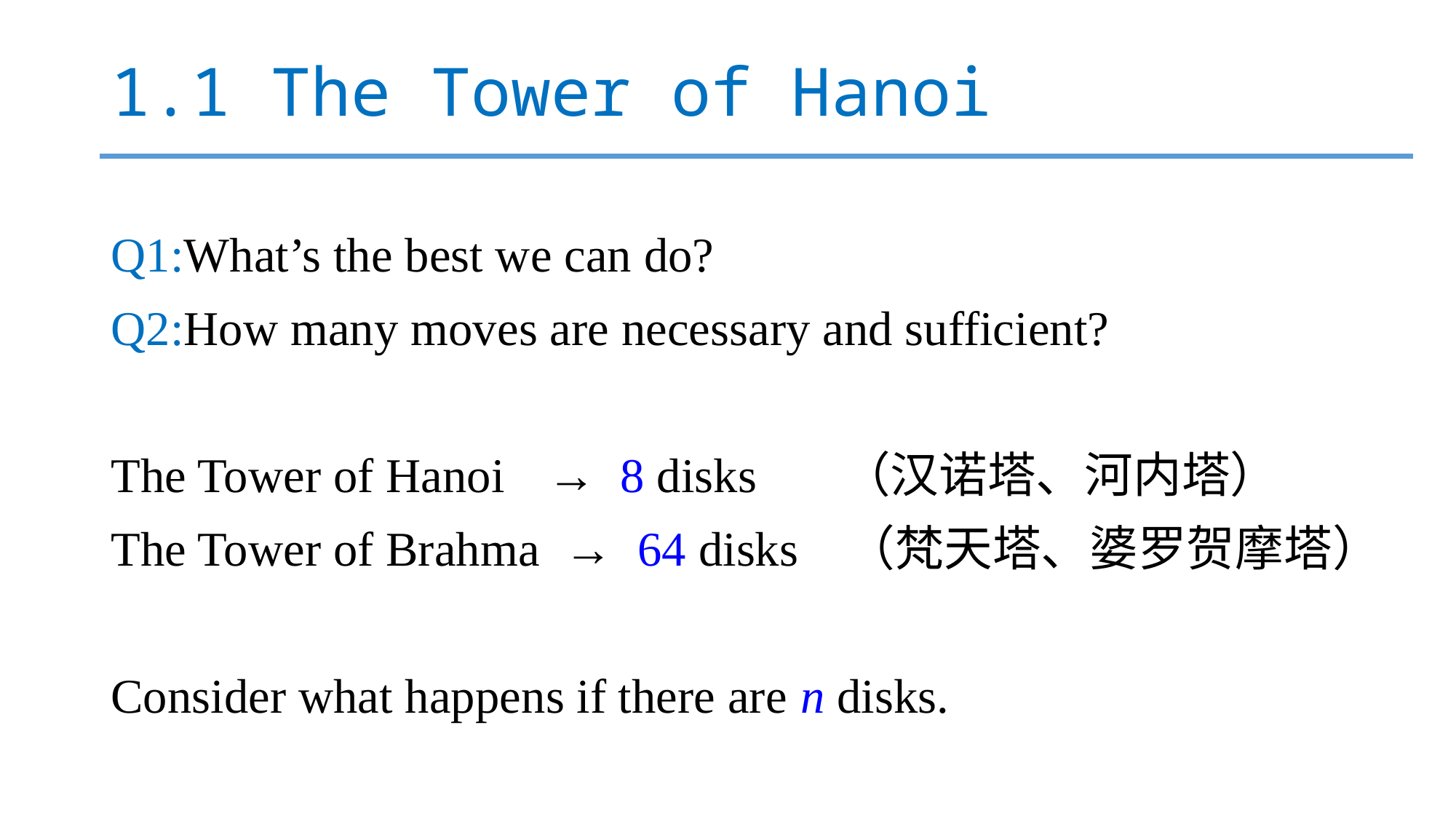

# 1.1 The Tower of Hanoi
Q1:What’s the best we can do?
Q2:How many moves are necessary and sufficient?

The Tower of Hanoi  	→  8 disks      （汉诺塔、河内塔）
The Tower of Brahma  →  64 disks   （梵天塔、婆罗贺摩塔）

Consider what happens if there are n disks.